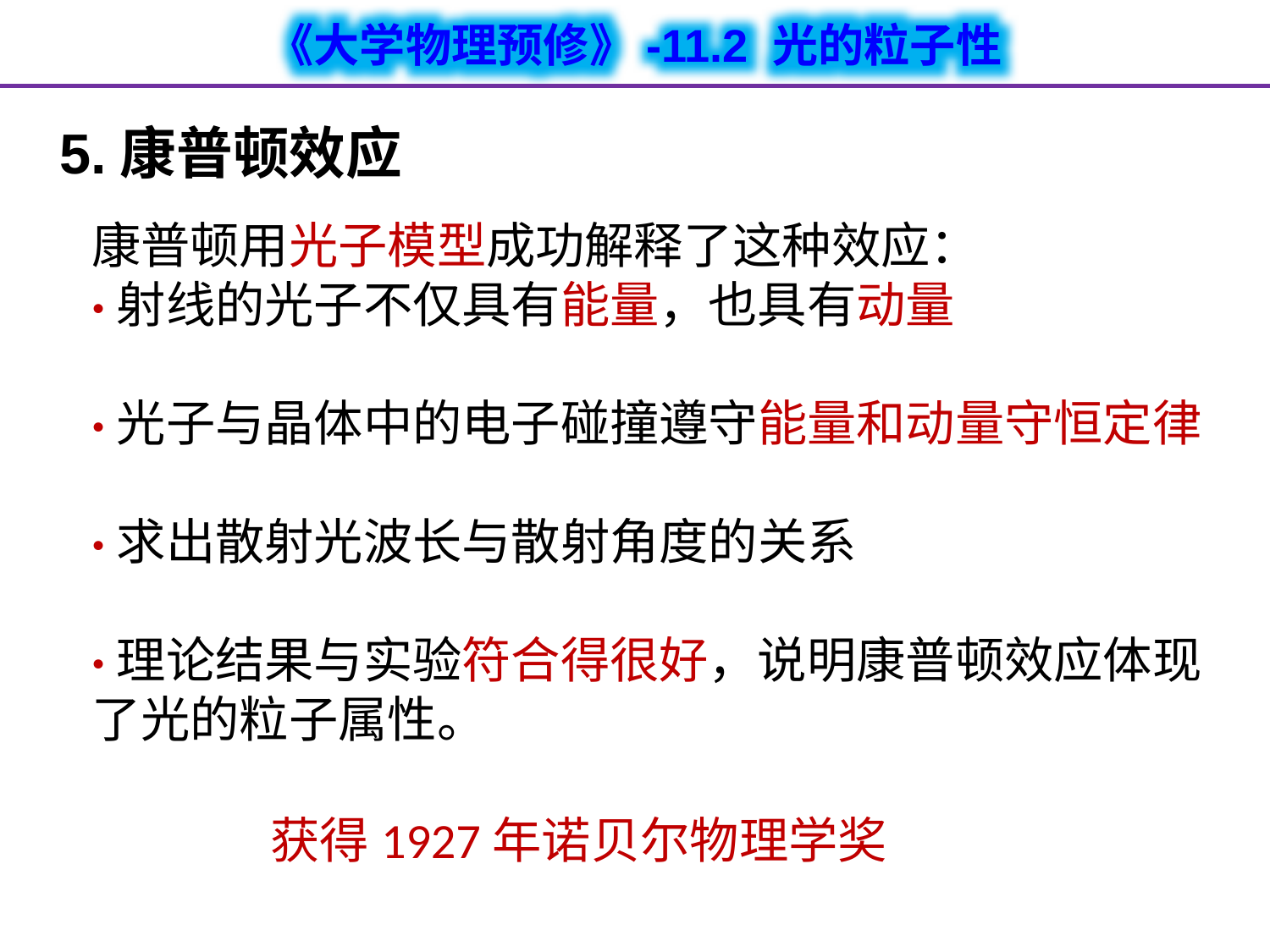

5.康普顿效应
康普顿用光子模型成功解释了这种效应：
·射线的光子不仅具有能量，也具有动量

·光子与晶体中的电子碰撞遵守能量和动量守恒定律

·求出散射光波长与散射角度的关系

·理论结果与实验符合得很好，说明康普顿效应体现了光的粒子属性。

获得1927年诺贝尔物理学奖